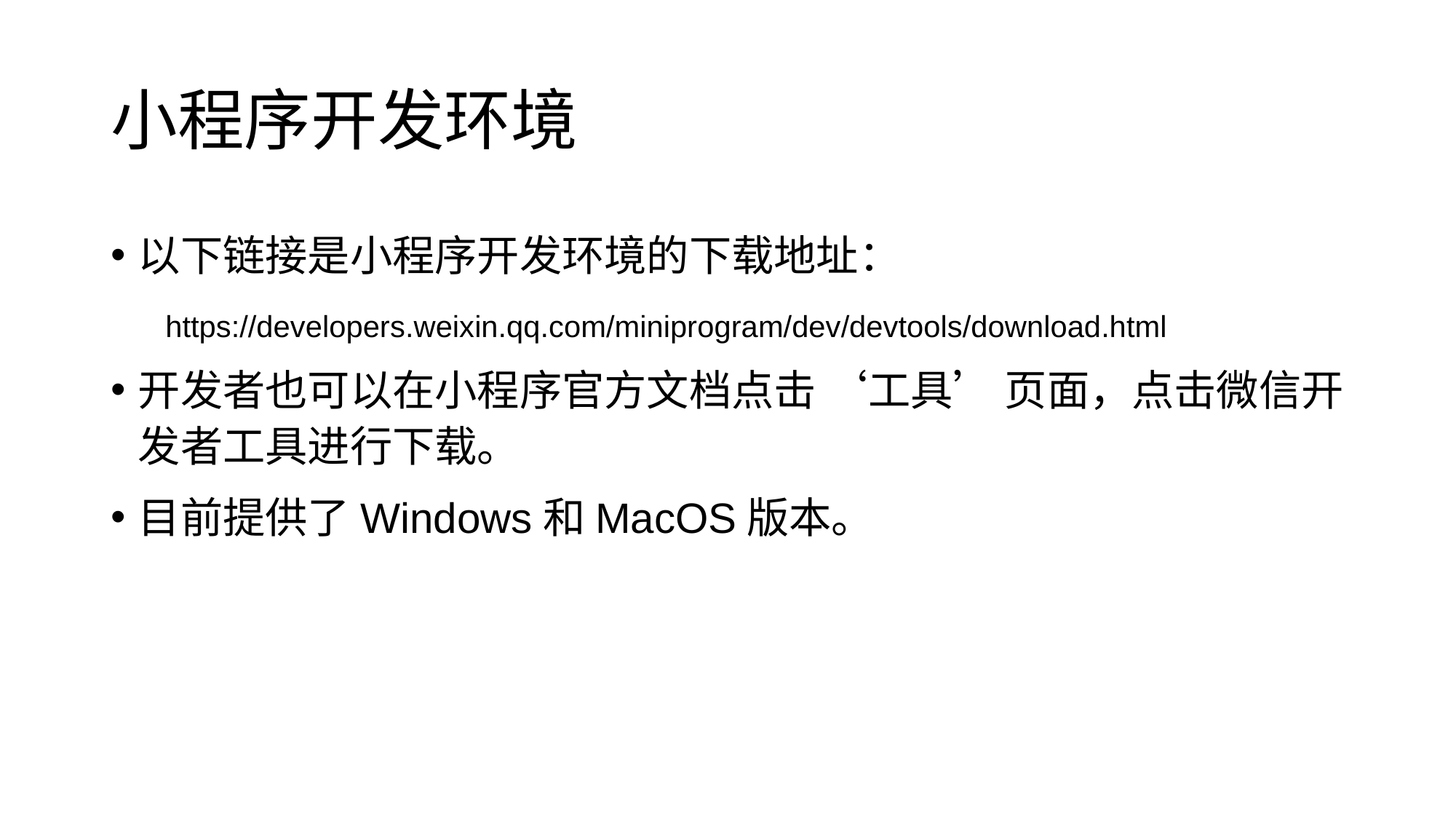

# 小程序开发环境
以下链接是小程序开发环境的下载地址：
https://developers.weixin.qq.com/miniprogram/dev/devtools/download.html
开发者也可以在小程序官方文档点击 ‘工具’ 页面，点击微信开发者工具进行下载。
目前提供了Windows和MacOS版本。